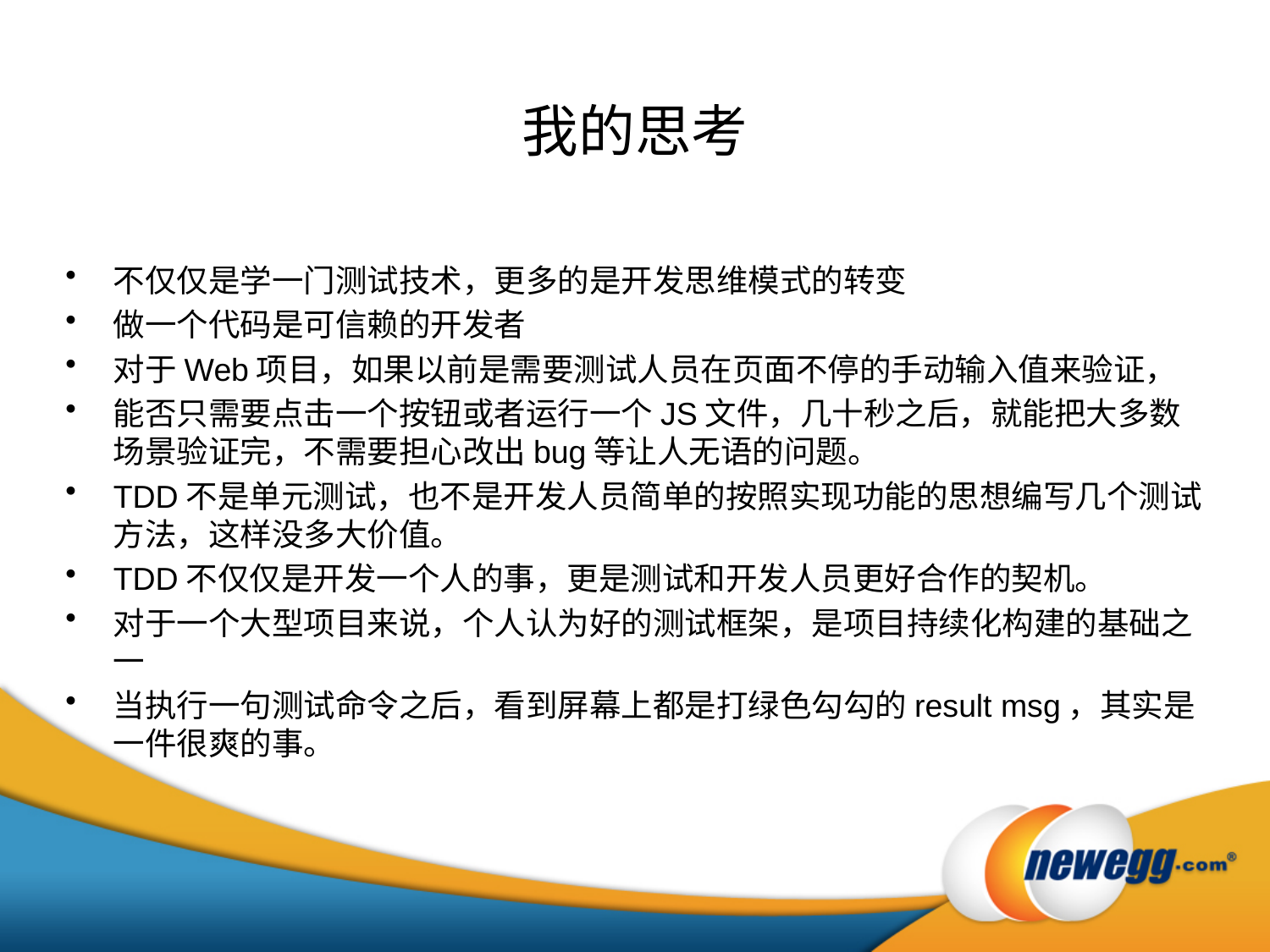

# 我的思考
不仅仅是学一门测试技术，更多的是开发思维模式的转变
做一个代码是可信赖的开发者
对于Web项目，如果以前是需要测试人员在页面不停的手动输入值来验证，
能否只需要点击一个按钮或者运行一个JS文件，几十秒之后，就能把大多数场景验证完，不需要担心改出bug等让人无语的问题。
TDD不是单元测试，也不是开发人员简单的按照实现功能的思想编写几个测试方法，这样没多大价值。
TDD不仅仅是开发一个人的事，更是测试和开发人员更好合作的契机。
对于一个大型项目来说，个人认为好的测试框架，是项目持续化构建的基础之一
当执行一句测试命令之后，看到屏幕上都是打绿色勾勾的result msg，其实是一件很爽的事。